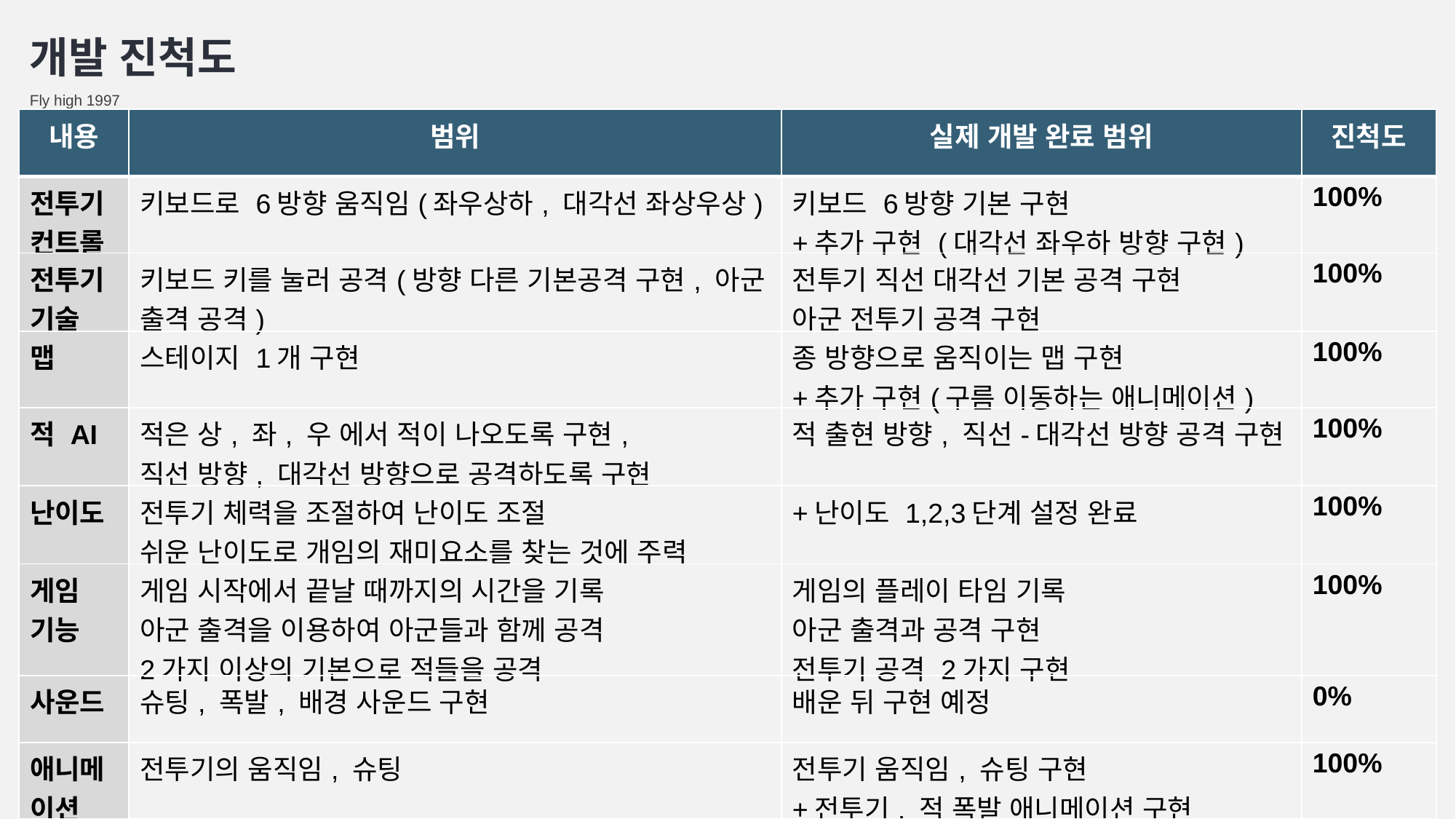

개발 진척도
Fly high 1997
| 내용 | 범위 | 실제 개발 완료 범위 | 진척도 |
| --- | --- | --- | --- |
| 전투기 컨트롤 | 키보드로 6방향 움직임(좌우상하, 대각선 좌상우상) | 키보드 6방향 기본 구현 +추가 구현 (대각선 좌우하 방향 구현) | 100% |
| 전투기 기술 | 키보드 키를 눌러 공격(방향 다른 기본공격 구현, 아군 출격 공격) | 전투기 직선 대각선 기본 공격 구현 아군 전투기 공격 구현 | 100% |
| 맵 | 스테이지 1개 구현 | 종 방향으로 움직이는 맵 구현 +추가 구현(구름 이동하는 애니메이션) | 100% |
| 적 AI | 적은 상, 좌, 우 에서 적이 나오도록 구현, 직선 방향, 대각선 방향으로 공격하도록 구현 | 적 출현 방향, 직선-대각선 방향 공격 구현 | 100% |
| 난이도 | 전투기 체력을 조절하여 난이도 조절 쉬운 난이도로 개임의 재미요소를 찾는 것에 주력 | +난이도 1,2,3단계 설정 완료 | 100% |
| 게임 기능 | 게임 시작에서 끝날 때까지의 시간을 기록 아군 출격을 이용하여 아군들과 함께 공격 2가지 이상의 기본으로 적들을 공격 | 게임의 플레이 타임 기록 아군 출격과 공격 구현 전투기 공격 2가지 구현 | 100% |
| 사운드 | 슈팅, 폭발, 배경 사운드 구현 | 배운 뒤 구현 예정 | 0% |
| 애니메이션 | 전투기의 움직임, 슈팅 | 전투기 움직임, 슈팅 구현 +전투기, 적 폭발 애니메이션 구현 | 100% |